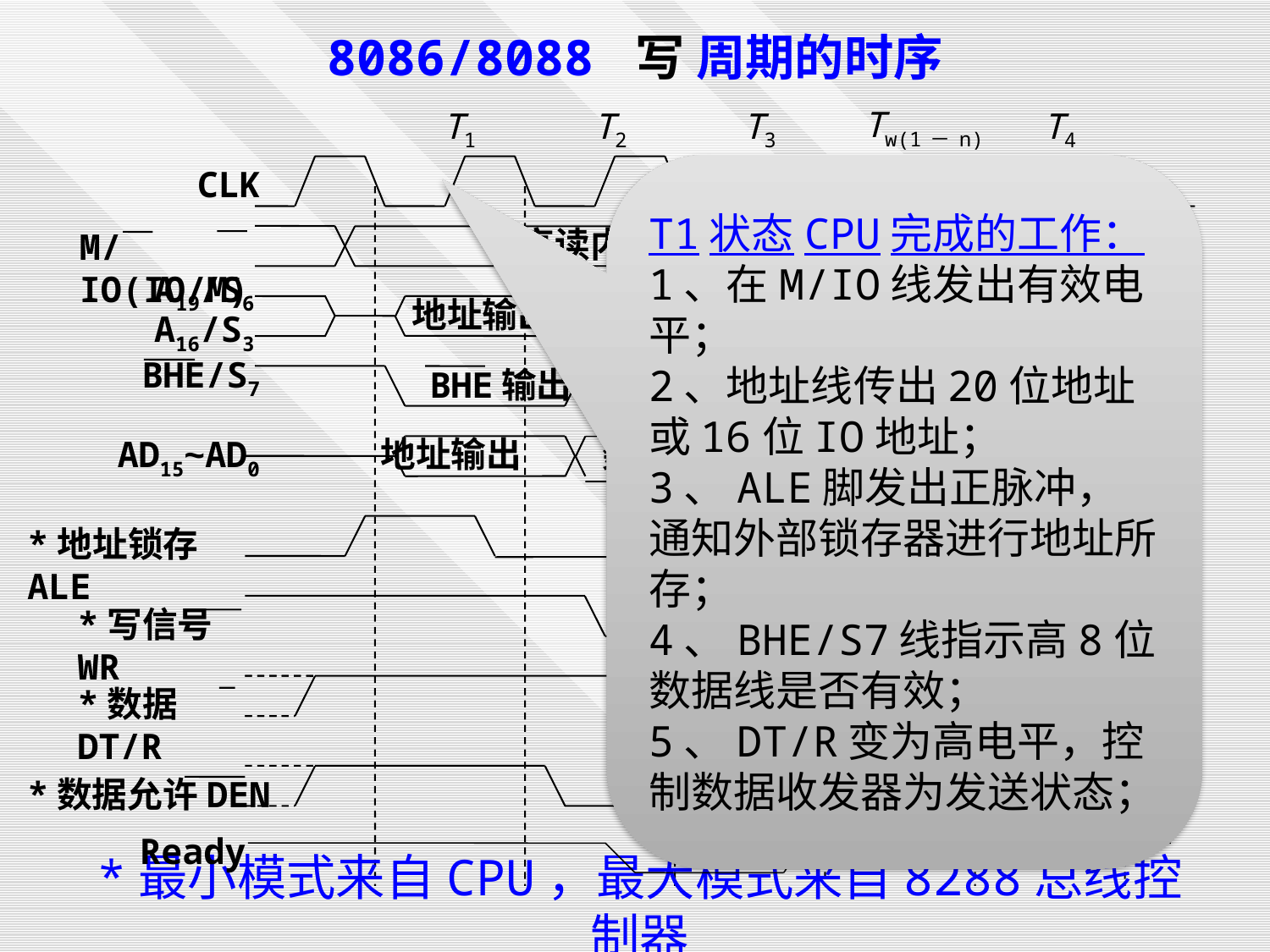

8086/8088 写 周期的时序
Tw(1－n)
T1
T2
T3
T4
CLK

高读内存        低读IO
M/IO(IO/M)

A19/S6

地址输出            状态输出

A16/S3

BHE/S7
BHE输出

    地址输出          数据输出
AD15~AD0

*地址锁存ALE

*写信号WR

*数据DT/R

*数据允许DEN

T1状态CPU完成的工作：
1、在M/IO线发出有效电平；
2、地址线传出20位地址或16位IO地址；
3、ALE脚发出正脉冲，通知外部锁存器进行地址所存；
4、BHE/S7线指示高8位数据线是否有效；
5、DT/R变为高电平，控制数据收发器为发送状态；
Ready
*最小模式来自CPU，最大模式来自8288总线控制器